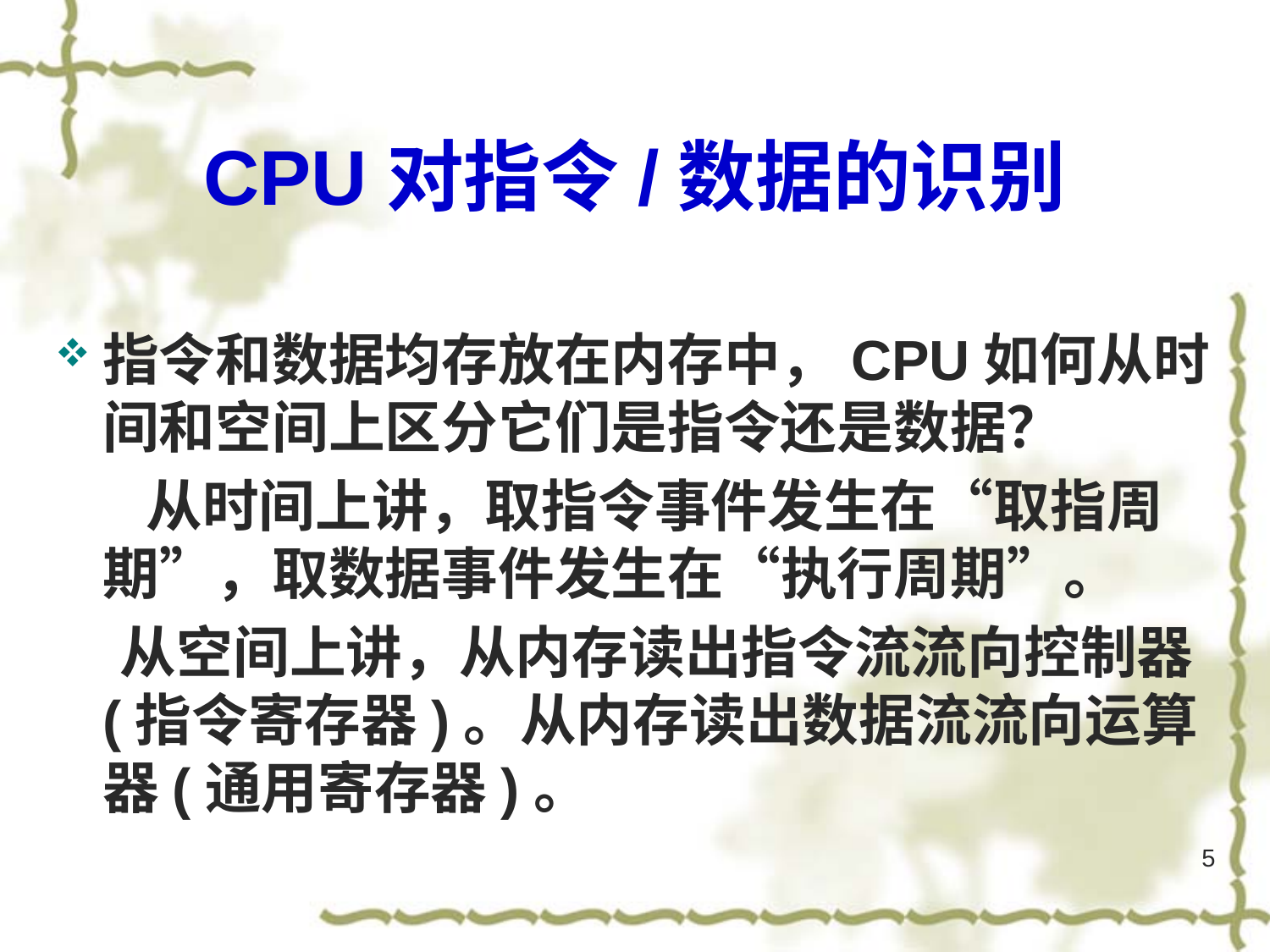

# CPU对指令/数据的识别
指令和数据均存放在内存中，CPU如何从时间和空间上区分它们是指令还是数据？
      从时间上讲，取指令事件发生在“取指周期”，取数据事件发生在“执行周期”。
    从空间上讲，从内存读出指令流流向控制器(指令寄存器)。从内存读出数据流流向运算器(通用寄存器)。
5